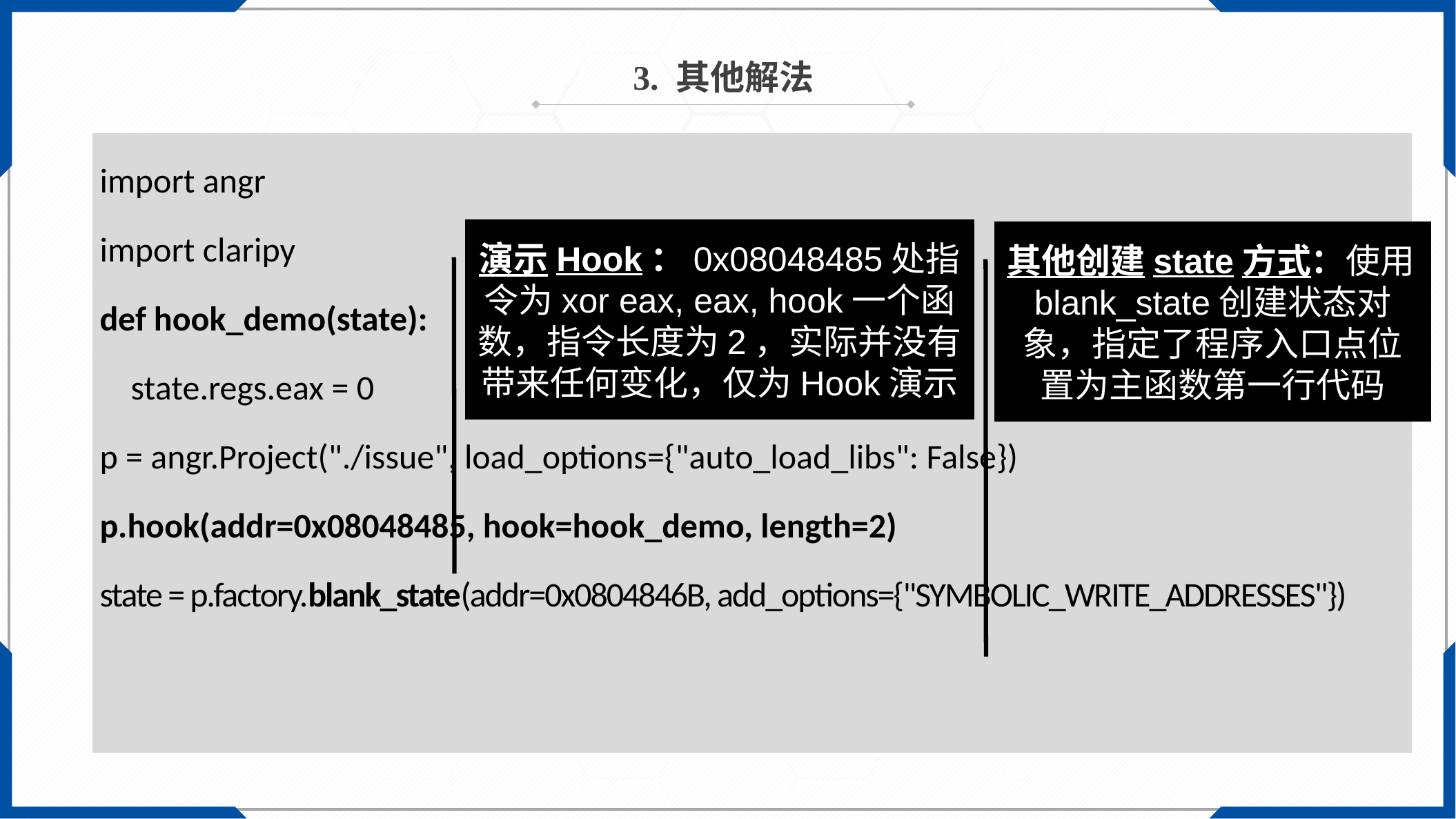

3. 其他解法
| import angr import claripy def hook\_demo(state): state.regs.eax = 0 p = angr.Project("./issue", load\_options={"auto\_load\_libs": False}) p.hook(addr=0x08048485, hook=hook\_demo, length=2) state = p.factory.blank\_state(addr=0x0804846B, add\_options={"SYMBOLIC\_WRITE\_ADDRESSES"}) |
| --- |
演示Hook：0x08048485处指令为xor eax, eax, hook一个函数，指令长度为2，实际并没有带来任何变化，仅为Hook演示
其他创建state方式：使用blank_state创建状态对象，指定了程序入口点位置为主函数第一行代码